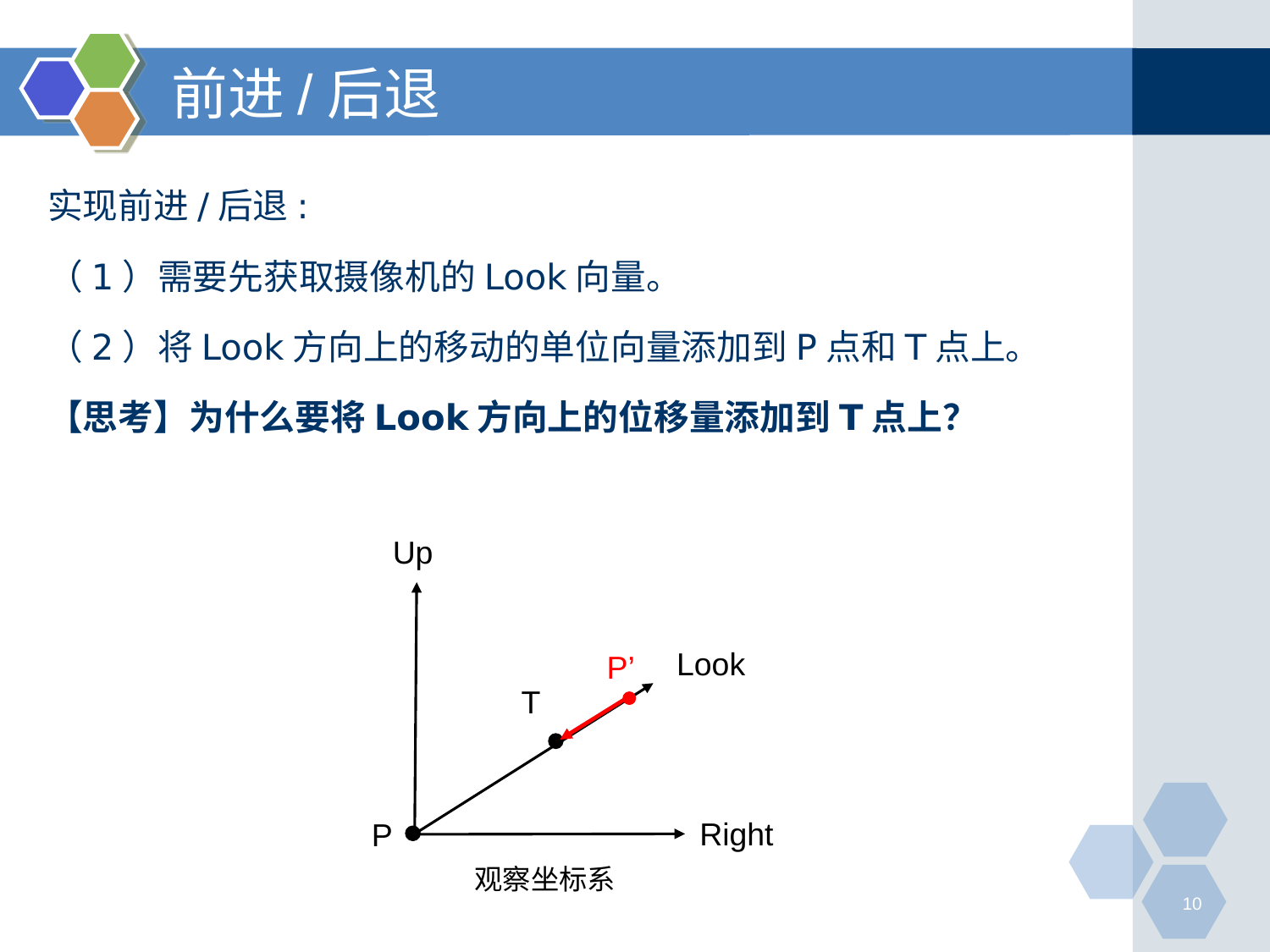

# 前进/后退
实现前进/后退:
（1）需要先获取摄像机的Look向量。
（2）将Look方向上的移动的单位向量添加到P点和T点上。
【思考】为什么要将Look方向上的位移量添加到T点上？

Up
Look
P’
T

Right
P
观察坐标系

10